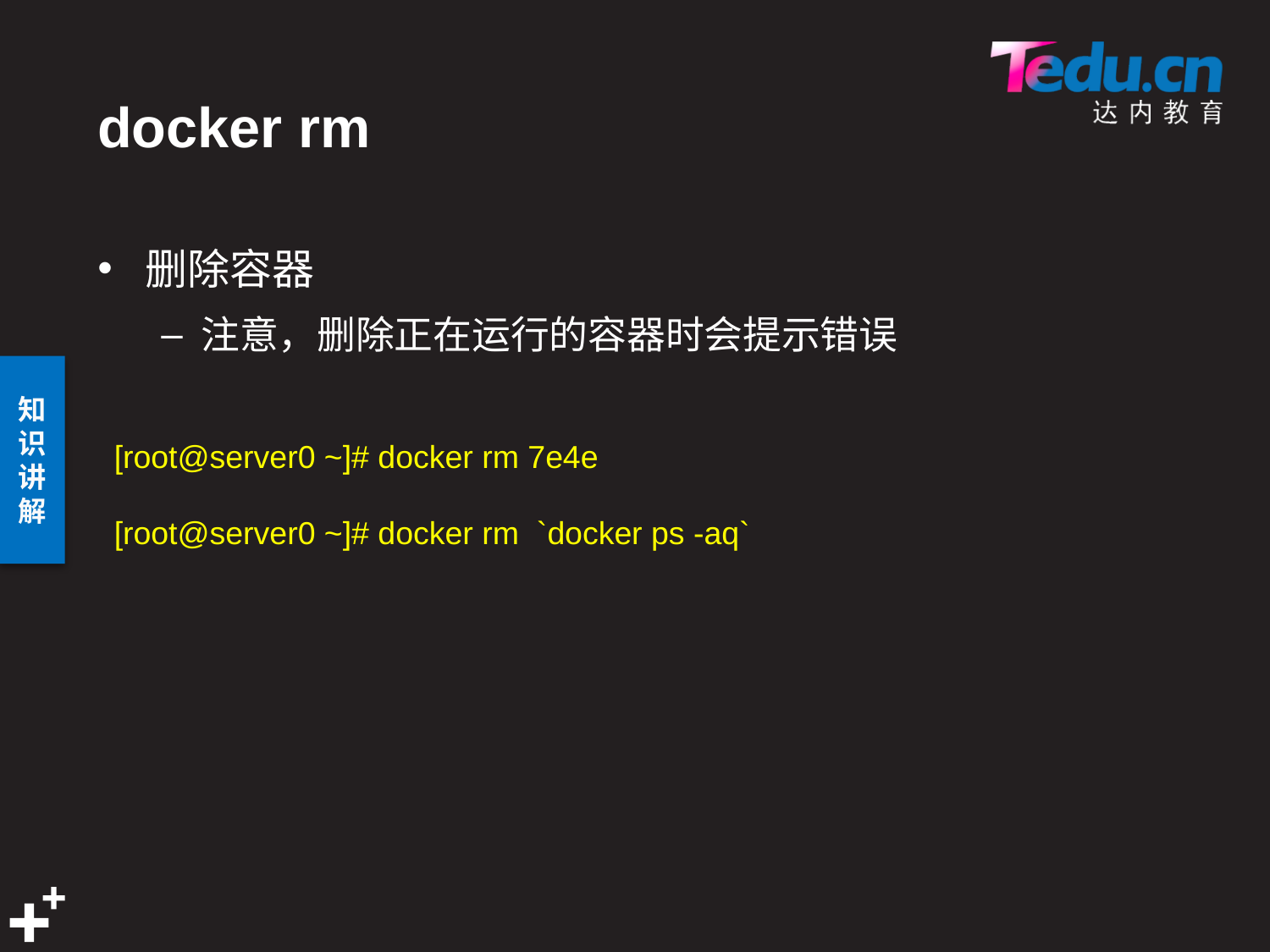

# docker rm
删除容器
注意，删除正在运行的容器时会提示错误
[root@server0 ~]# docker rm 7e4e

[root@server0 ~]# docker rm  `docker ps -aq`